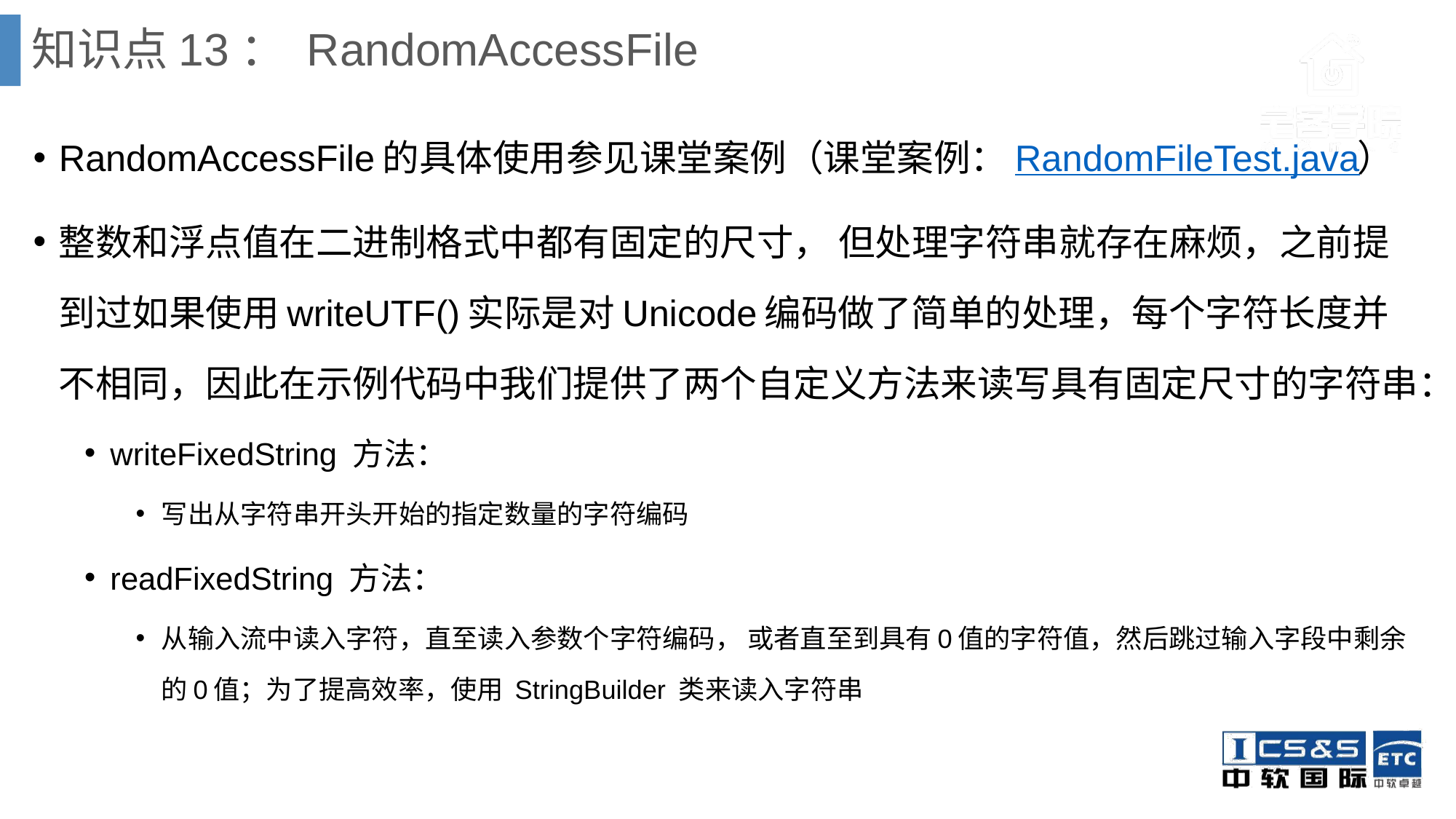

# 知识点13： RandomAccessFile
RandomAccessFile的具体使用参见课堂案例（课堂案例：RandomFileTest.java）
整数和浮点值在二进制格式中都有固定的尺寸， 但处理字符串就存在麻烦，之前提到过如果使用writeUTF()实际是对Unicode编码做了简单的处理，每个字符长度并不相同，因此在示例代码中我们提供了两个自定义方法来读写具有固定尺寸的字符串：
writeFixedString 方法：
写出从字符串开头开始的指定数量的字符编码
readFixedString 方法：
从输入流中读入字符，直至读入参数个字符编码， 或者直至到具有0值的字符值，然后跳过输入字段中剩余的0值；为了提高效率，使用 StringBuilder 类来读入字符串